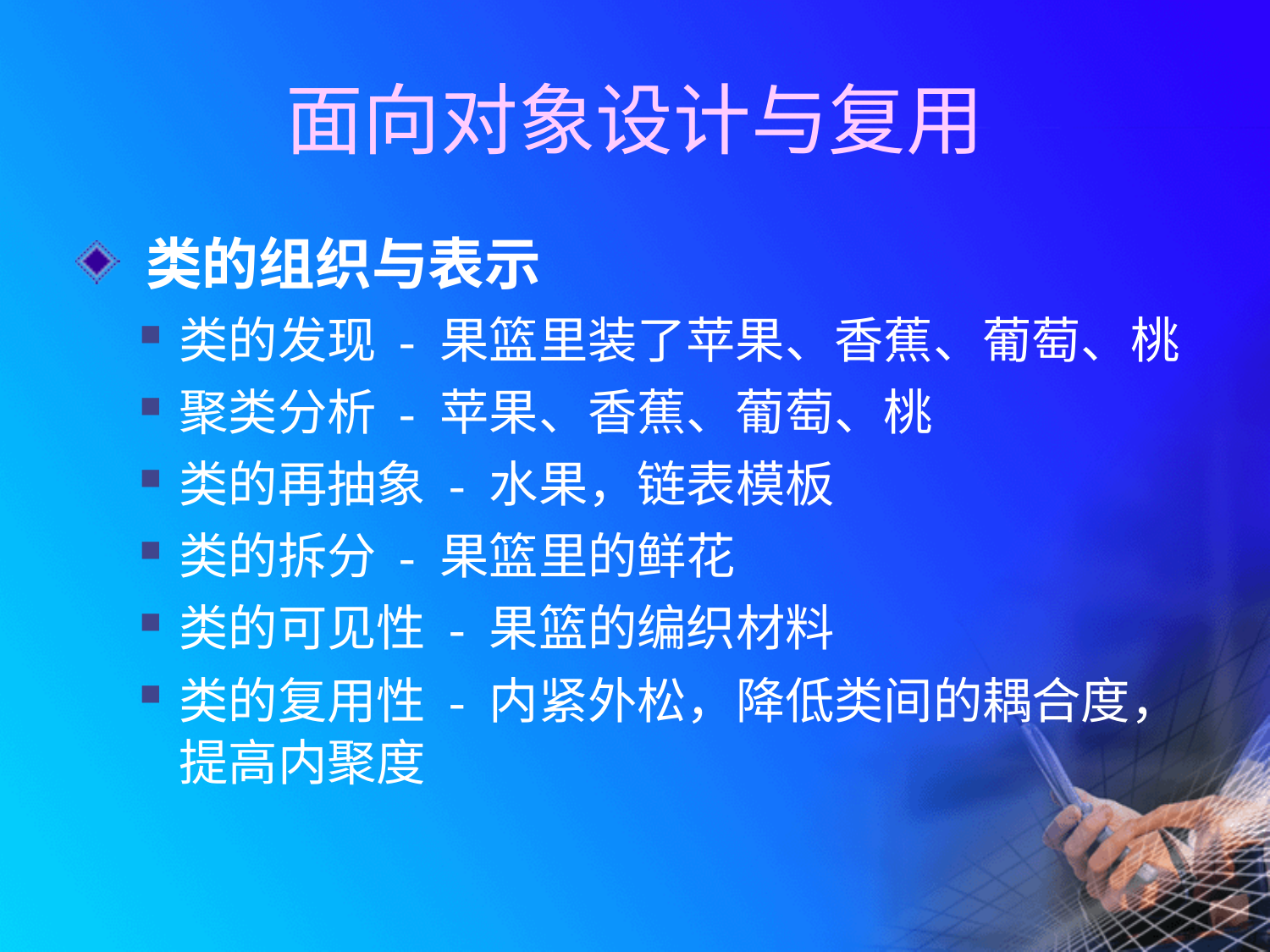

# 面向对象设计与复用
 类的组织与表示
类的发现 - 果篮里装了苹果、香蕉、葡萄、桃
聚类分析 - 苹果、香蕉、葡萄、桃
类的再抽象 - 水果，链表模板
类的拆分 - 果篮里的鲜花
类的可见性 - 果篮的编织材料
类的复用性 - 内紧外松，降低类间的耦合度，提高内聚度